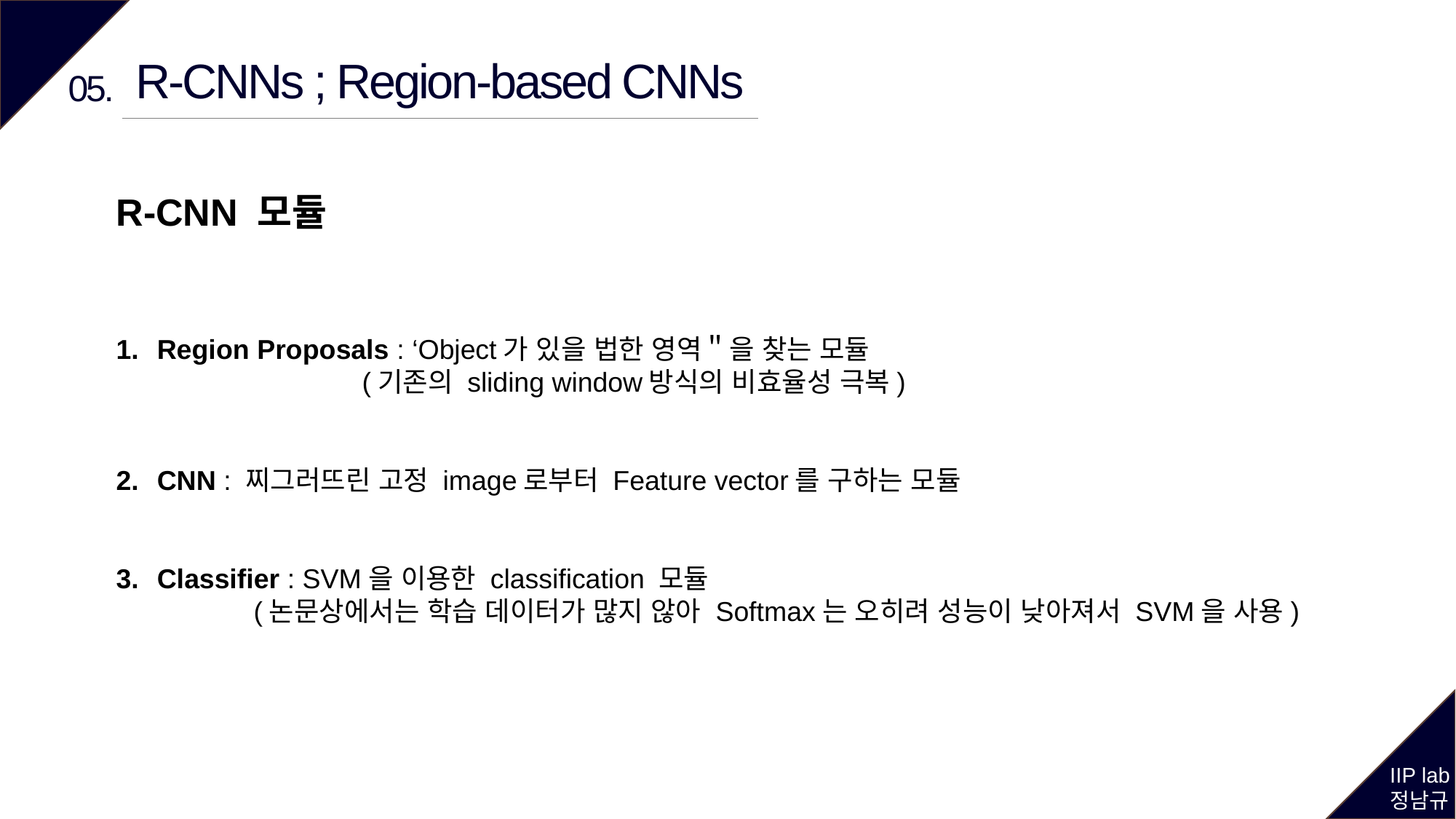

R-CNNs ; Region-based CNNs
05.
R-CNN 모듈

Region Proposals : ‘Object가 있을 법한 영역＂을 찾는 모듈
                          (기존의 sliding window방식의 비효율성 극복)

CNN : 찌그러뜨린 고정 image로부터 Feature vector를 구하는 모듈

Classifier : SVM을 이용한 classification 모듈
                  (논문상에서는 학습 데이터가 많지 않아 Softmax는 오히려 성능이 낮아져서 SVM을 사용)
IIP lab
정남규